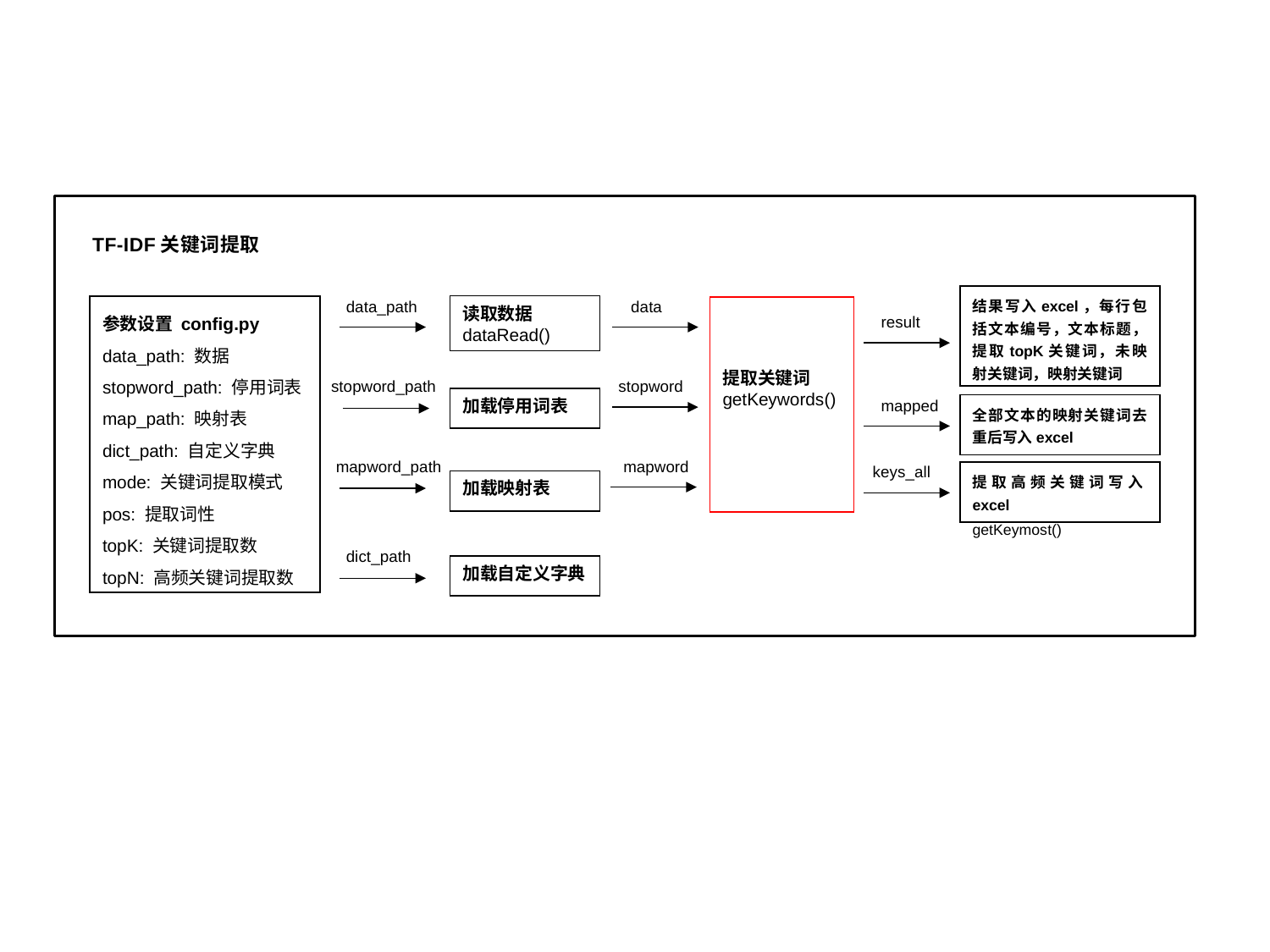

TF-IDF关键词提取
结果写入excel，每行包括文本编号，文本标题，提取topK关键词，未映射关键词，映射关键词
data_path
data
参数设置 config.py
data_path: 数据
stopword_path: 停用词表
map_path: 映射表
dict_path: 自定义字典
mode: 关键词提取模式
pos: 提取词性
topK: 关键词提取数
topN: 高频关键词提取数
读取数据
dataRead()

提取关键词
getKeywords()
result
stopword_path
stopword
加载停用词表
mapped
全部文本的映射关键词去重后写入excel
mapword_path
mapword
keys_all
提取高频关键词写入excel
getKeymost()
加载映射表
dict_path
加载自定义字典